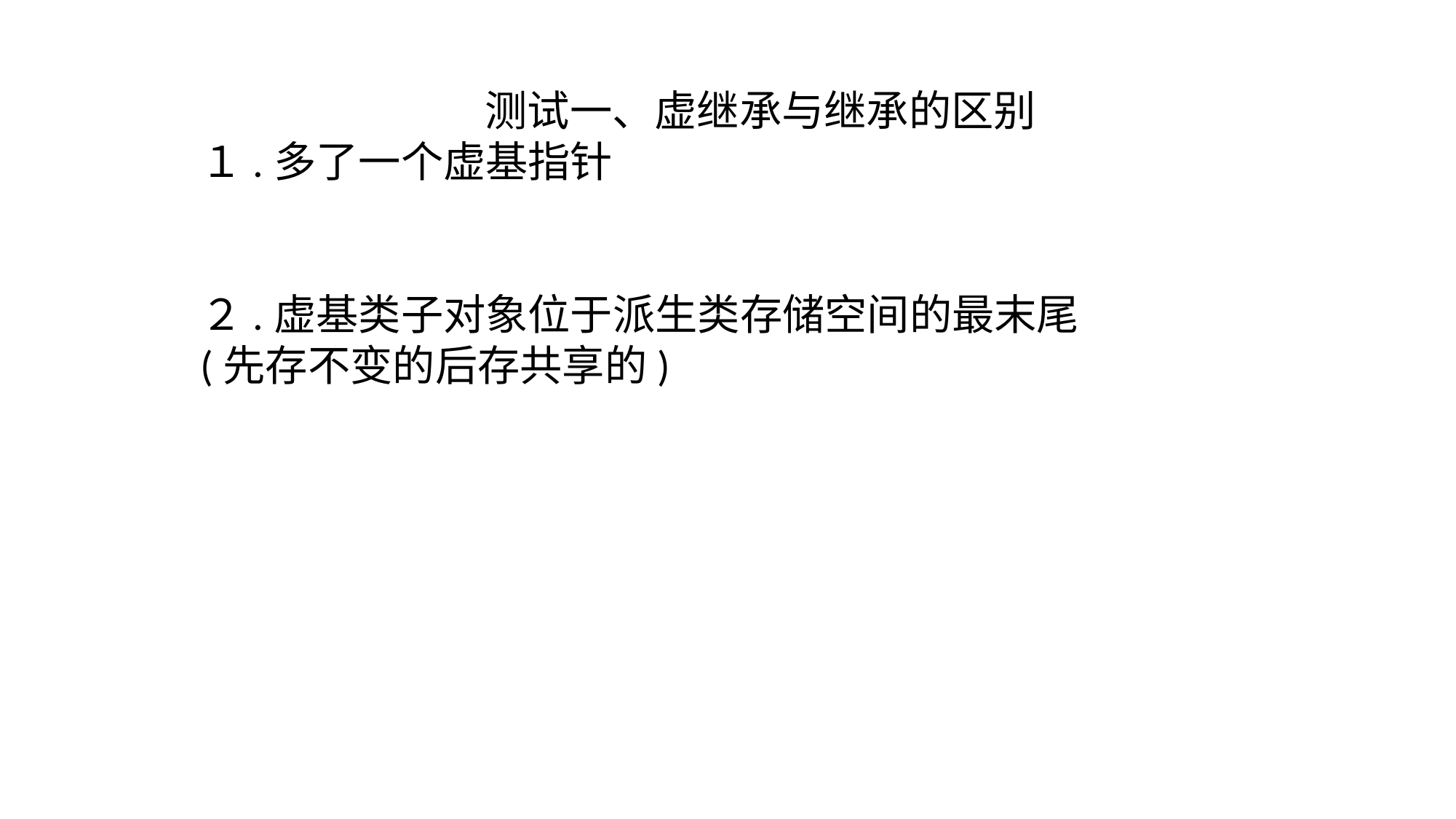

测试一、虚继承与继承的区别
１.多了一个虚基指针

２.虚基类子对象位于派生类存储空间的最末尾(先存不变的后存共享的)